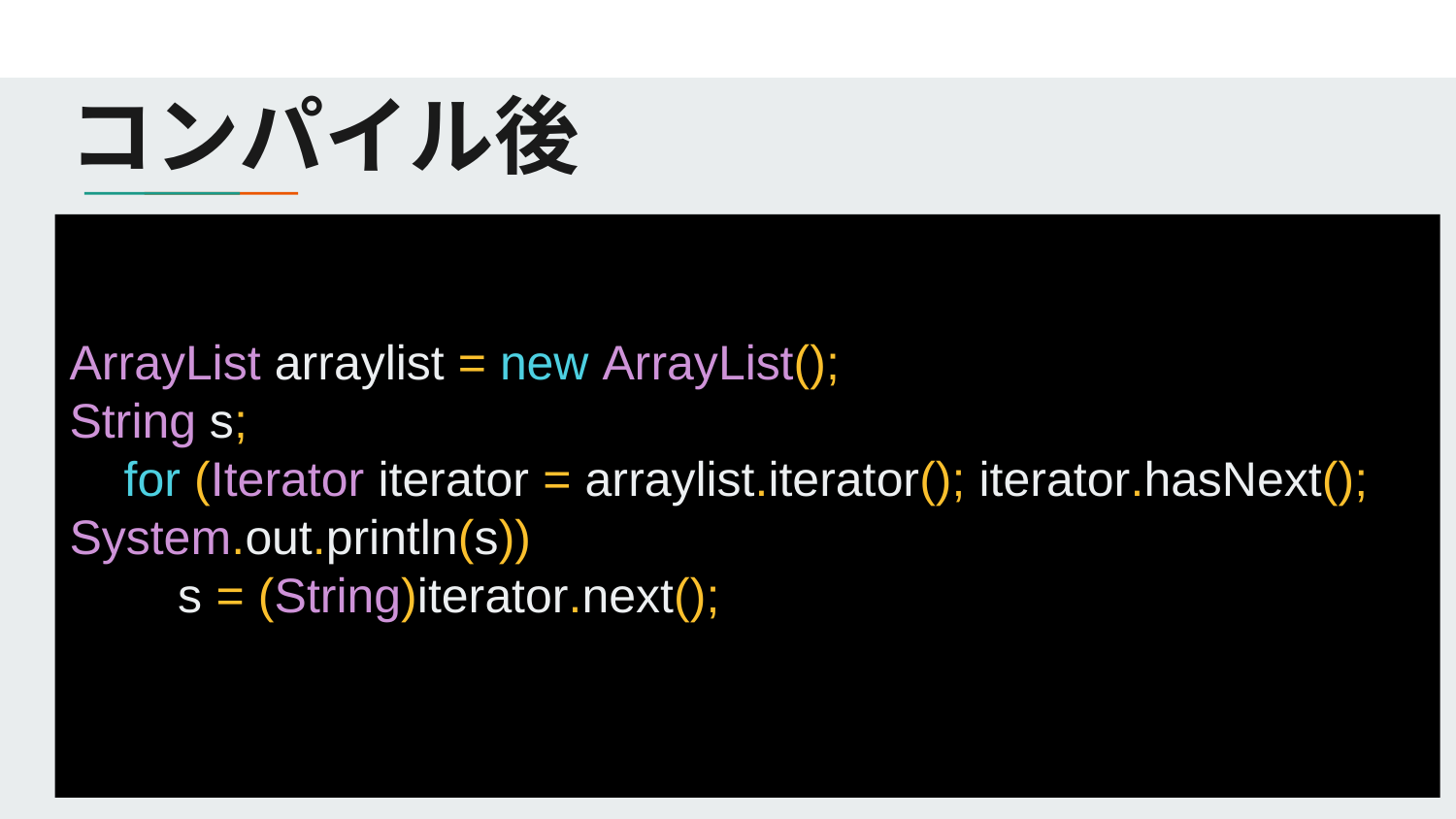

# コンパイル後
ArrayList arraylist = new ArrayList();
String s;
    for (Iterator iterator = arraylist.iterator(); iterator.hasNext(); System.out.println(s))
        s = (String)iterator.next();